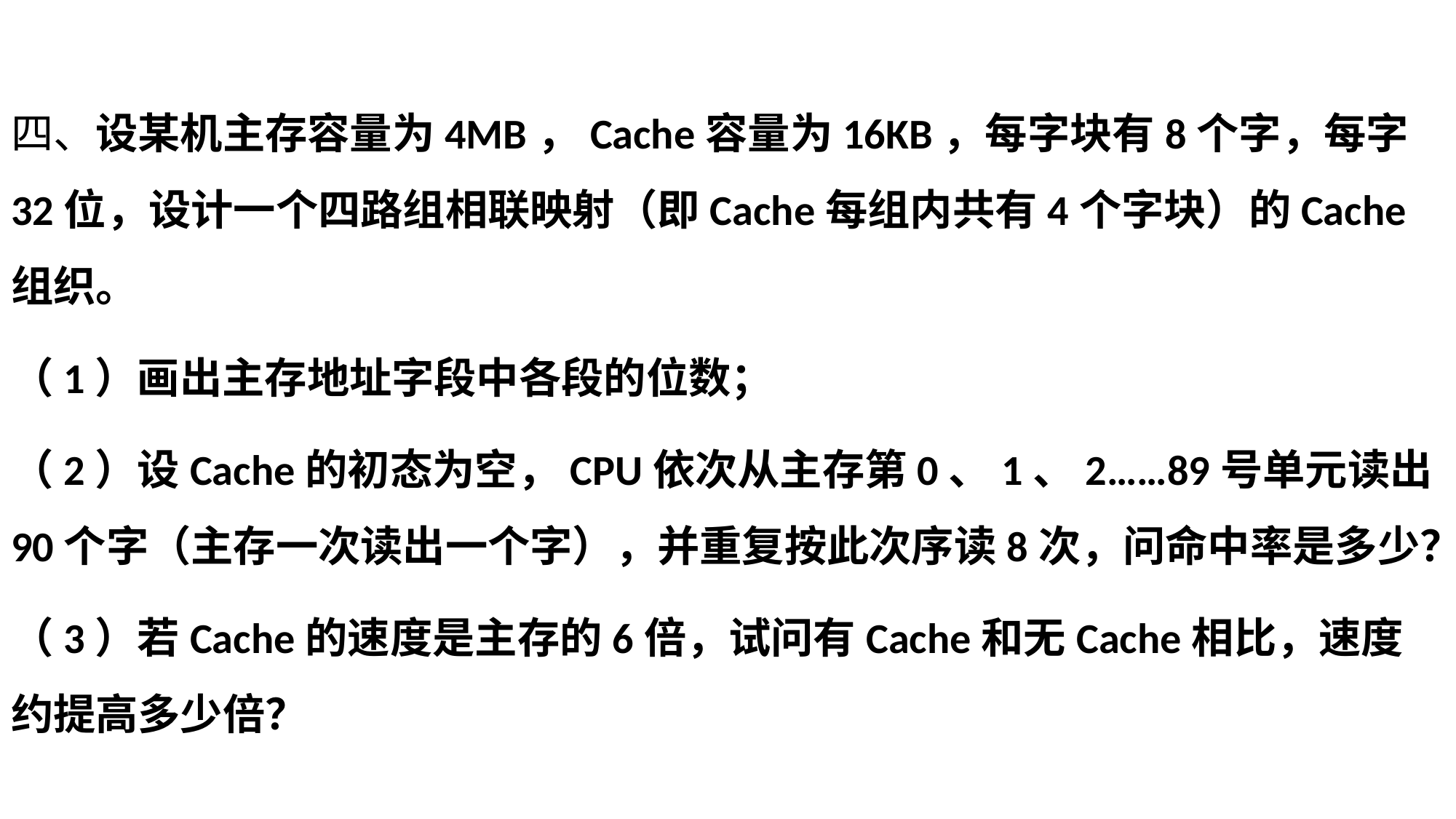

四、设某机主存容量为4MB，Cache容量为16KB，每字块有8个字，每字32位，设计一个四路组相联映射（即Cache每组内共有4个字块）的Cache组织。
（1）画出主存地址字段中各段的位数；
（2）设Cache的初态为空，CPU依次从主存第0、1、2……89号单元读出90个字（主存一次读出一个字），并重复按此次序读8次，问命中率是多少？
（3）若Cache的速度是主存的6倍，试问有Cache和无Cache相比，速度约提高多少倍？